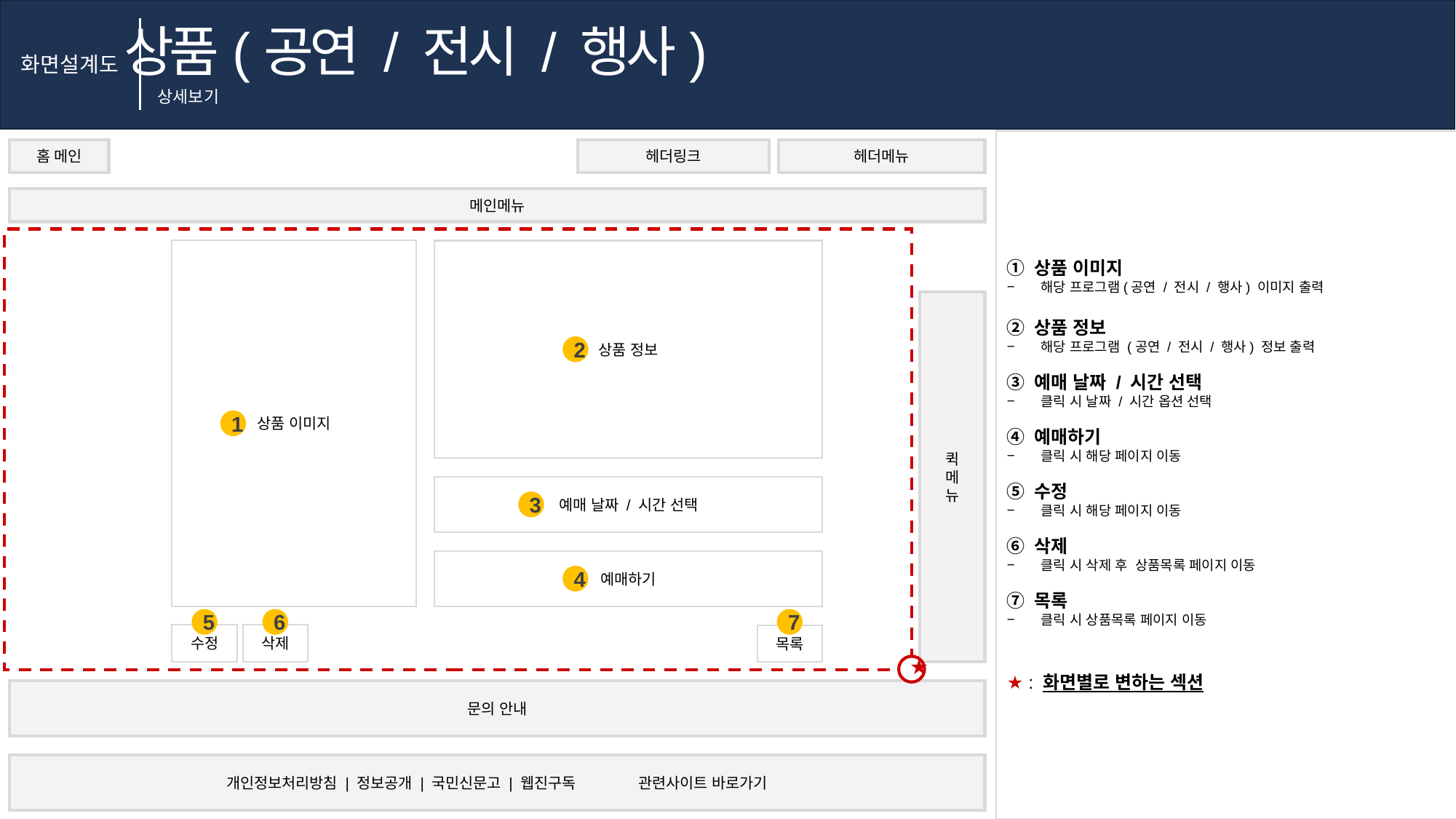

상품(공연 / 전시 / 행사)
화면설계도
상세보기
① 상품 이미지
해당 프로그램(공연 / 전시 / 행사) 이미지 출력

② 상품 정보
해당 프로그램 (공연 / 전시 / 행사) 정보 출력

③ 예매 날짜 / 시간 선택
클릭 시 날짜 / 시간 옵션 선택

④ 예매하기
클릭 시 해당 페이지 이동

⑤ 수정
클릭 시 해당 페이지 이동

⑥ 삭제
클릭 시 삭제 후  상품목록 페이지 이동

⑦ 목록
클릭 시 상품목록 페이지 이동

★ : 화면별로 변하는 섹션
헤더링크
홈 메인
헤더메뉴
메인메뉴
상품 이미지
상품 정보
퀵
메
뉴
예매 날짜 / 시간 선택
예매하기
수정
삭제
목록
문의 안내
개인정보처리방침 | 정보공개 | 국민신문고 | 웹진구독               관련사이트 바로가기

2
1
3
4
5
6
7
★